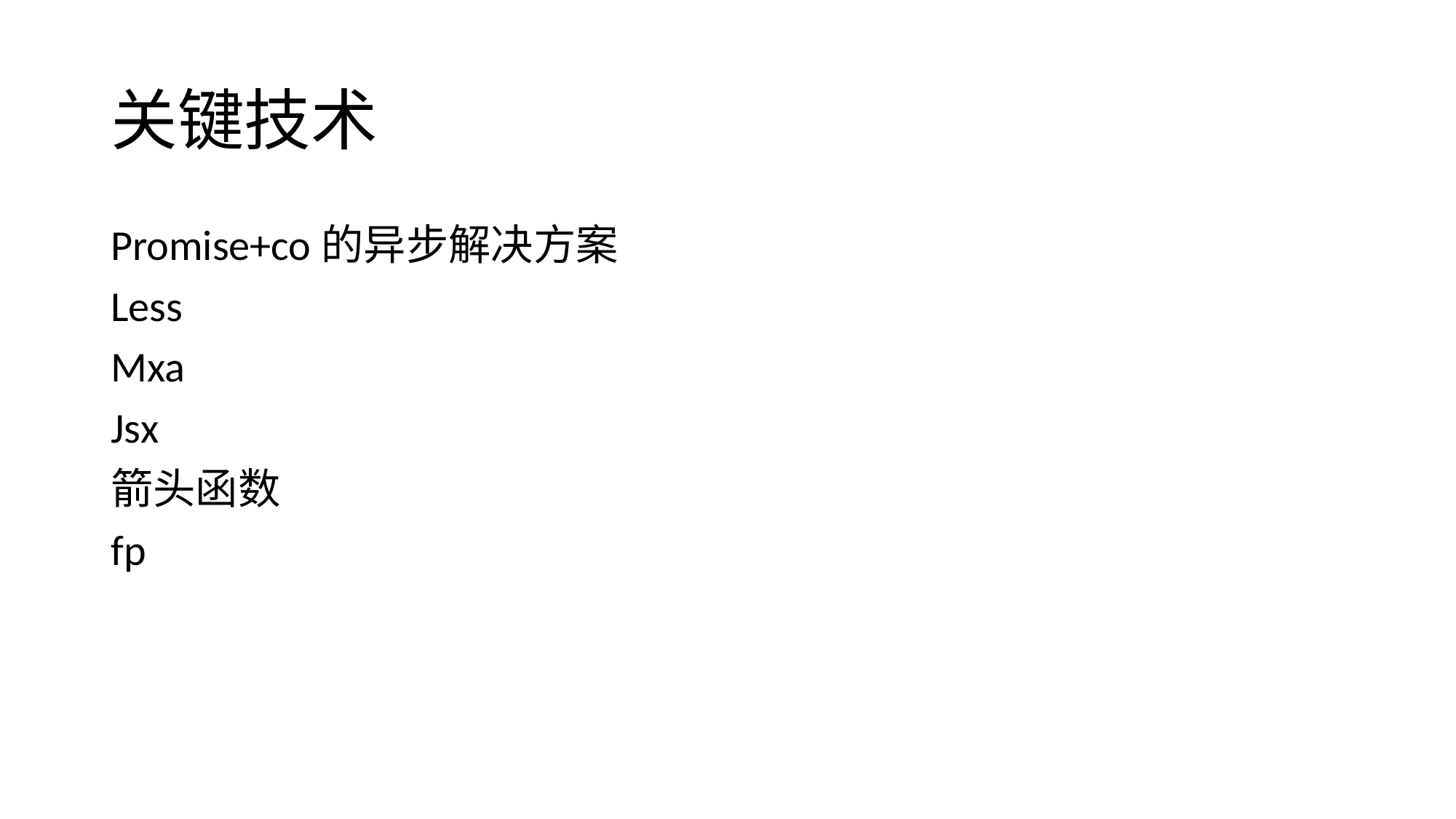

# 关键技术
Promise+co的异步解决方案
Less
Mxa
Jsx
箭头函数
fp